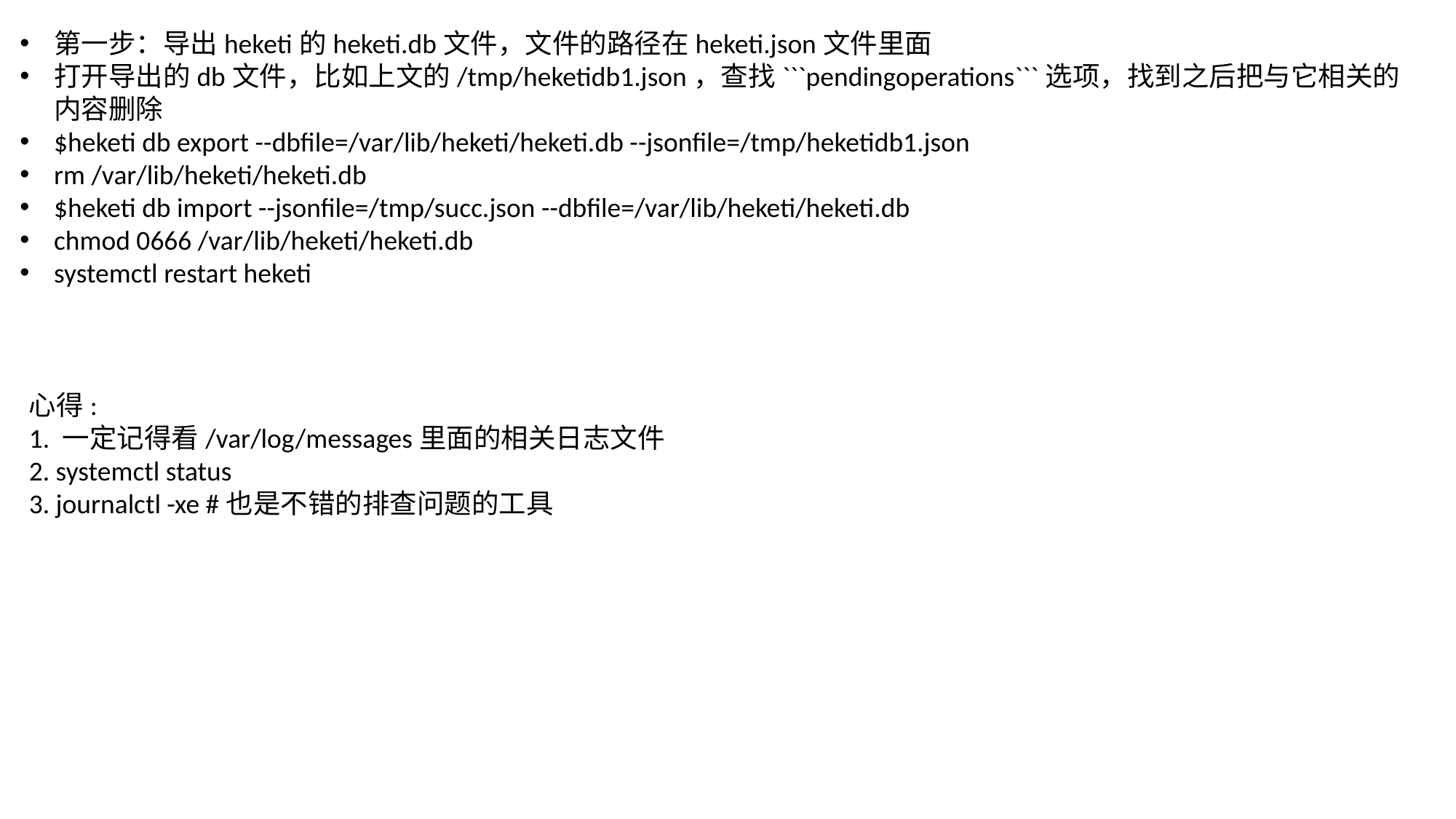

第一步：导出heketi的heketi.db文件，文件的路径在heketi.json文件里面
打开导出的db文件，比如上文的/tmp/heketidb1.json，查找```pendingoperations```选项，找到之后把与它相关的内容删除
$heketi db export --dbfile=/var/lib/heketi/heketi.db --jsonfile=/tmp/heketidb1.json
rm /var/lib/heketi/heketi.db
$heketi db import --jsonfile=/tmp/succ.json --dbfile=/var/lib/heketi/heketi.db
chmod 0666 /var/lib/heketi/heketi.db
systemctl restart heketi
心得:
1. 一定记得看/var/log/messages里面的相关日志文件
2. systemctl status
3. journalctl -xe #也是不错的排查问题的工具